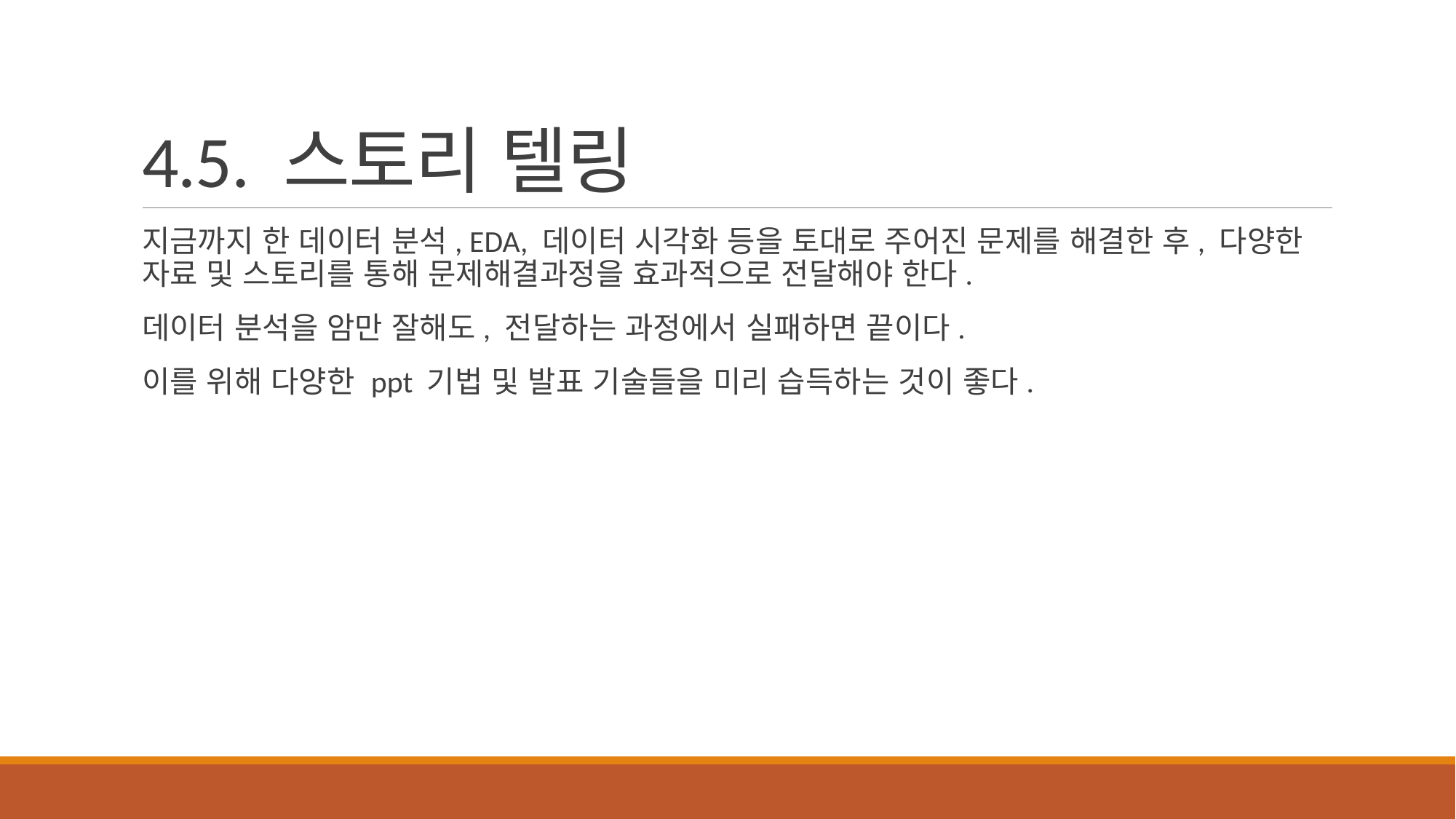

# 4.5. 스토리 텔링
지금까지 한 데이터 분석, EDA, 데이터 시각화 등을 토대로 주어진 문제를 해결한 후, 다양한 자료 및 스토리를 통해 문제해결과정을 효과적으로 전달해야 한다.
데이터 분석을 암만 잘해도, 전달하는 과정에서 실패하면 끝이다.
이를 위해 다양한 ppt 기법 및 발표 기술들을 미리 습득하는 것이 좋다.